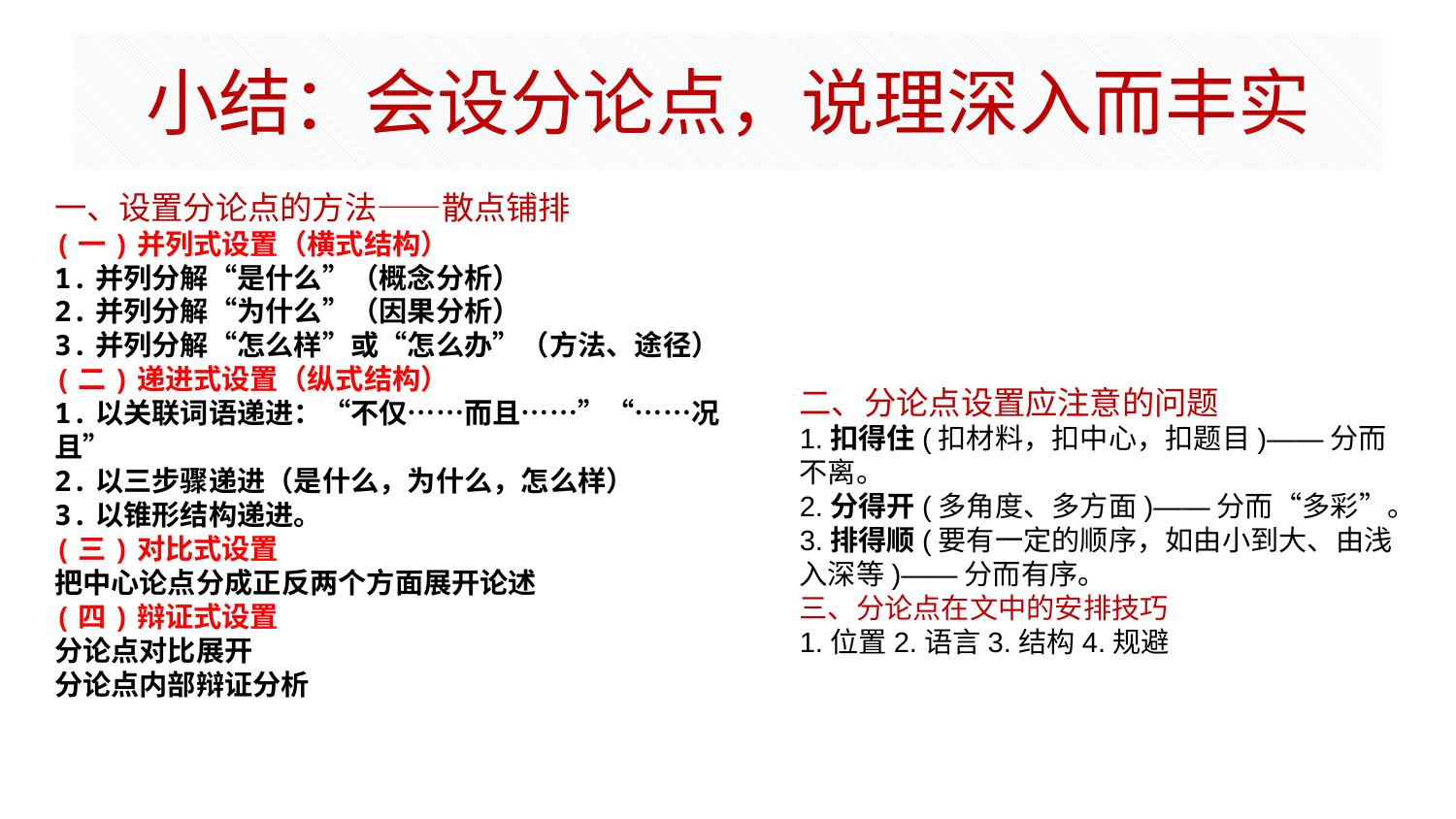

# 小结：会设分论点，说理深入而丰实
一、设置分论点的方法——散点铺排
(一)并列式设置（横式结构）
1.并列分解“是什么”（概念分析）
2.并列分解“为什么”（因果分析）
3.并列分解“怎么样”或“怎么办”（方法、途径）
(二)递进式设置（纵式结构）
1.以关联词语递进：“不仅……而且……”“……况且”
2.以三步骤递进（是什么，为什么，怎么样）
3.以锥形结构递进。
(三)对比式设置
把中心论点分成正反两个方面展开论述
(四)辩证式设置
分论点对比展开
分论点内部辩证分析
二、分论点设置应注意的问题
1.扣得住(扣材料，扣中心，扣题目)——分而不离。
2.分得开(多角度、多方面)——分而“多彩”。
3.排得顺(要有一定的顺序，如由小到大、由浅入深等)——分而有序。
三、分论点在文中的安排技巧
1.位置2.语言3.结构4.规避